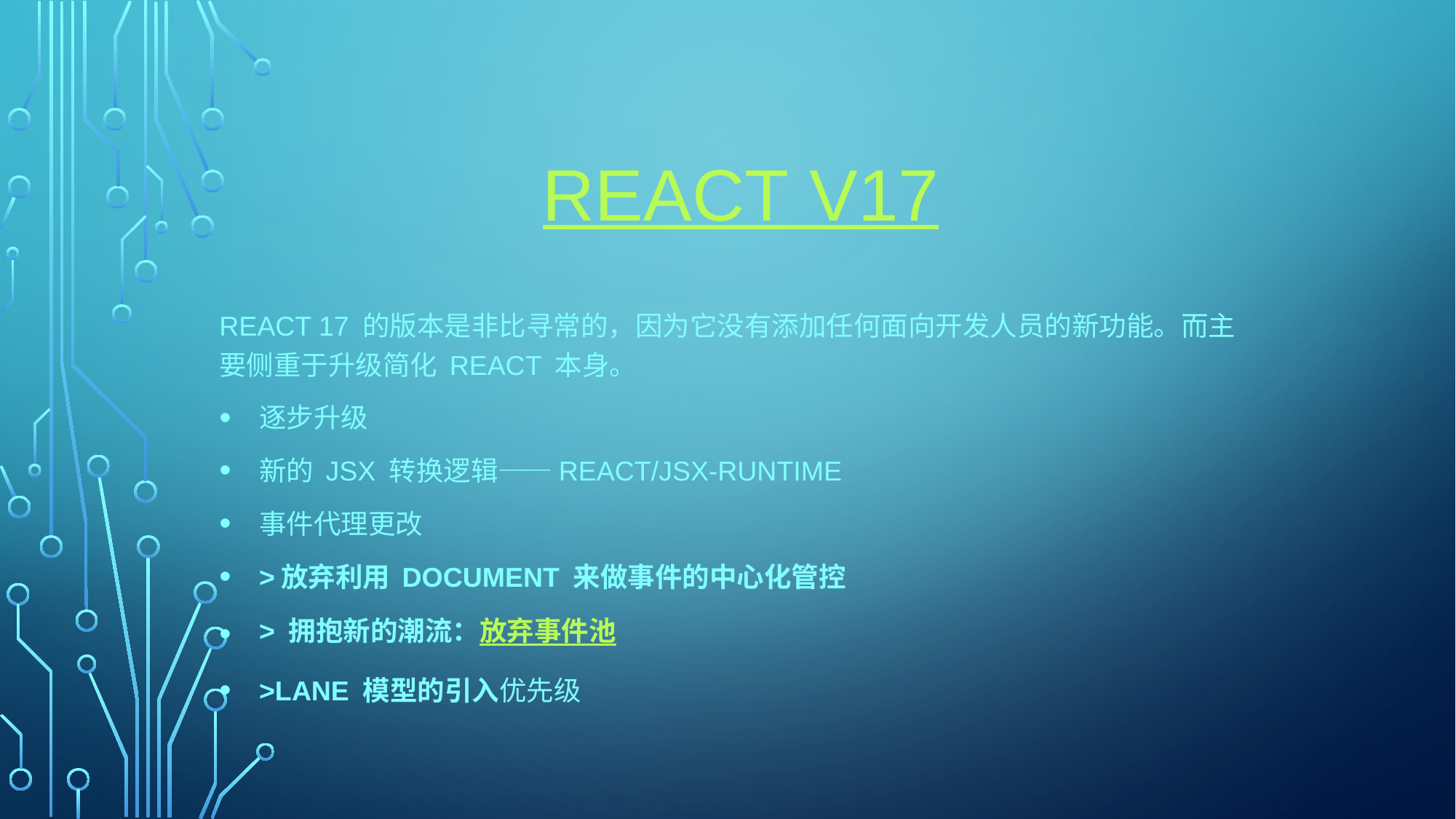

# React v17
React 17 的版本是非比寻常的，因为它没有添加任何面向开发人员的新功能。而主要侧重于升级简化 React 本身。
逐步升级
新的 JSX 转换逻辑——react/jsx-runtime
事件代理更改
>放弃利用 document 来做事件的中心化管控
> 拥抱新的潮流：放弃事件池
>Lane 模型的引入优先级